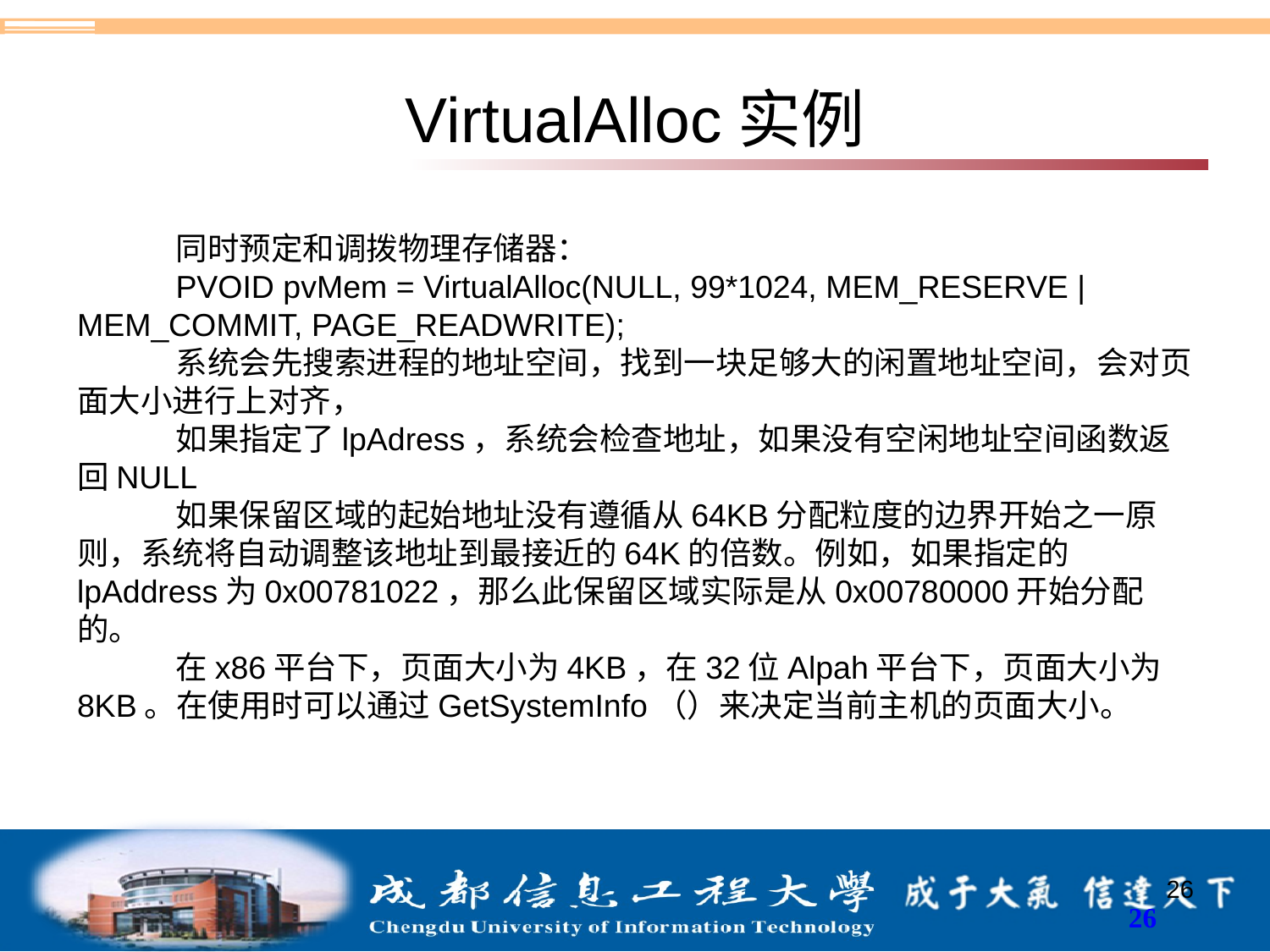

# VirtualAlloc实例
同时预定和调拨物理存储器：
PVOID pvMem = VirtualAlloc(NULL, 99*1024, MEM_RESERVE | MEM_COMMIT, PAGE_READWRITE);
系统会先搜索进程的地址空间，找到一块足够大的闲置地址空间，会对页面大小进行上对齐，
如果指定了lpAdress，系统会检查地址，如果没有空闲地址空间函数返回NULL
如果保留区域的起始地址没有遵循从64KB分配粒度的边界开始之一原则，系统将自动调整该地址到最接近的64K的倍数。例如，如果指定的lpAddress为0x00781022，那么此保留区域实际是从0x00780000开始分配的。
在x86平台下，页面大小为4KB，在32位Alpah平台下，页面大小为8KB。在使用时可以通过GetSystemInfo（）来决定当前主机的页面大小。